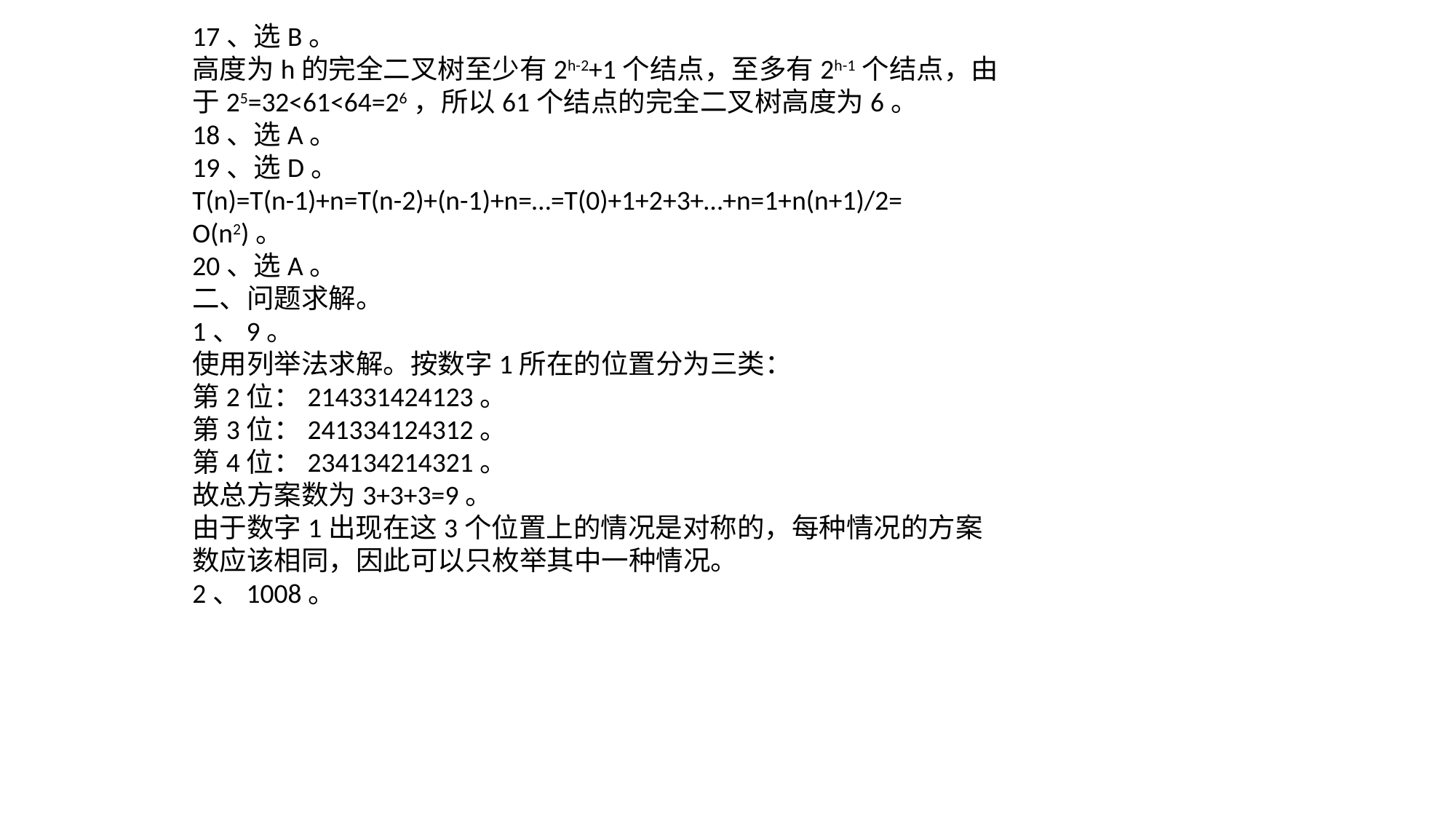

17、选B。
高度为h的完全二叉树至少有2h-2+1个结点，至多有2h-1个结点，由
于25=32<61<64=26，所以61个结点的完全二叉树高度为6。
18、选A。
19、选D。
T(n)=T(n-1)+n=T(n-2)+(n-1)+n=…=T(0)+1+2+3+…+n=1+n(n+1)/2=
O(n2)。
20、选A。
二、问题求解。
1、9。
使用列举法求解。按数字1所在的位置分为三类：
第2位：214331424123。
第3位：241334124312。
第4位：234134214321。
故总方案数为3+3+3=9。
由于数字1出现在这3个位置上的情况是对称的，每种情况的方案
数应该相同，因此可以只枚举其中一种情况。
2、1008。